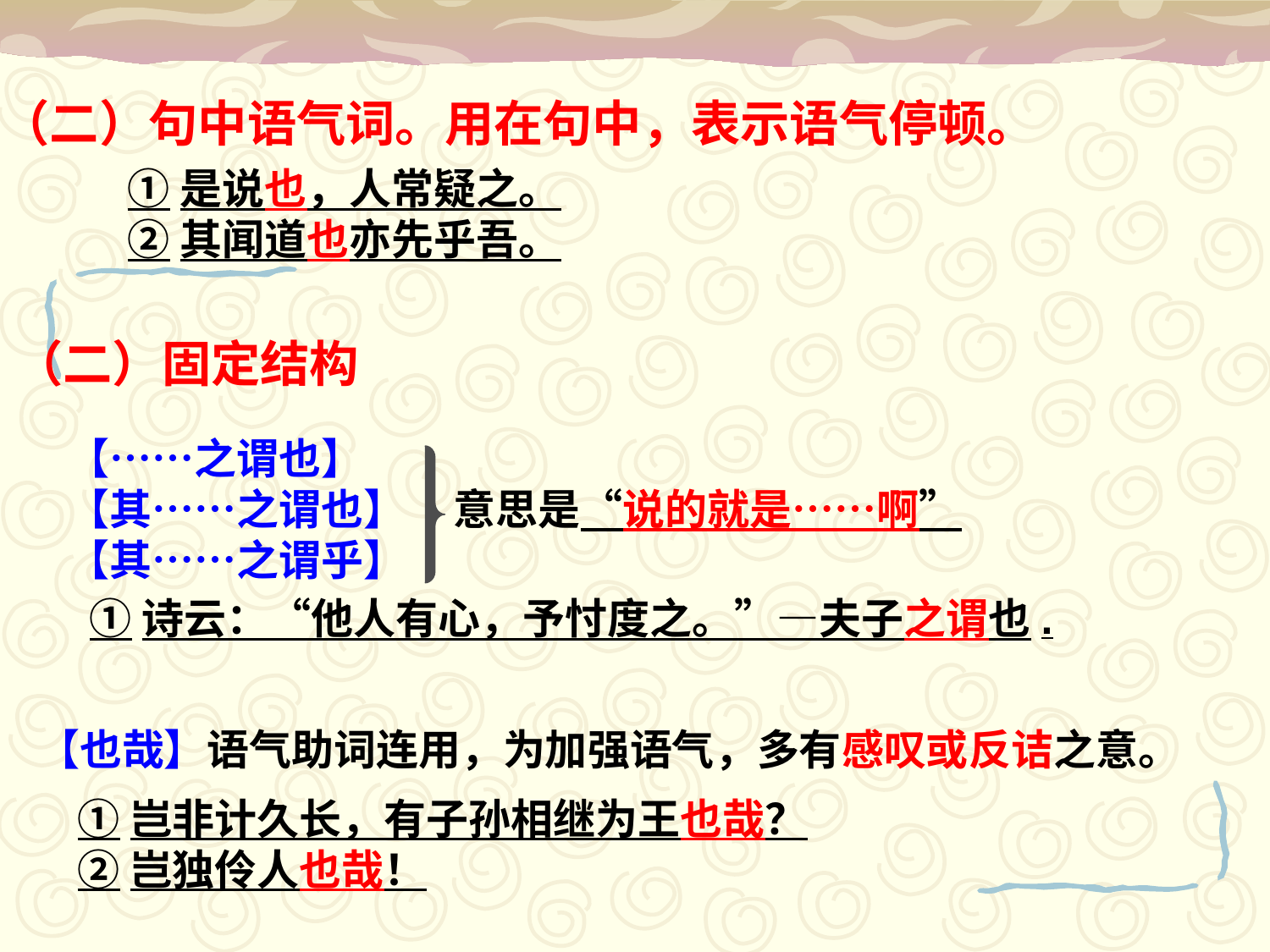

（二）句中语气词。用在句中，表示语气停顿。
①是说也，人常疑之。
②其闻道也亦先乎吾。
（二）固定结构
【……之谓也】
【其……之谓也】     意思是“说的就是……啊”
【其……之谓乎】

 ①诗云：“他人有心，予忖度之。”—夫子之谓也.
【也哉】语气助词连用，为加强语气，多有感叹或反诘之意。
①岂非计久长，有子孙相继为王也哉？
②岂独伶人也哉！